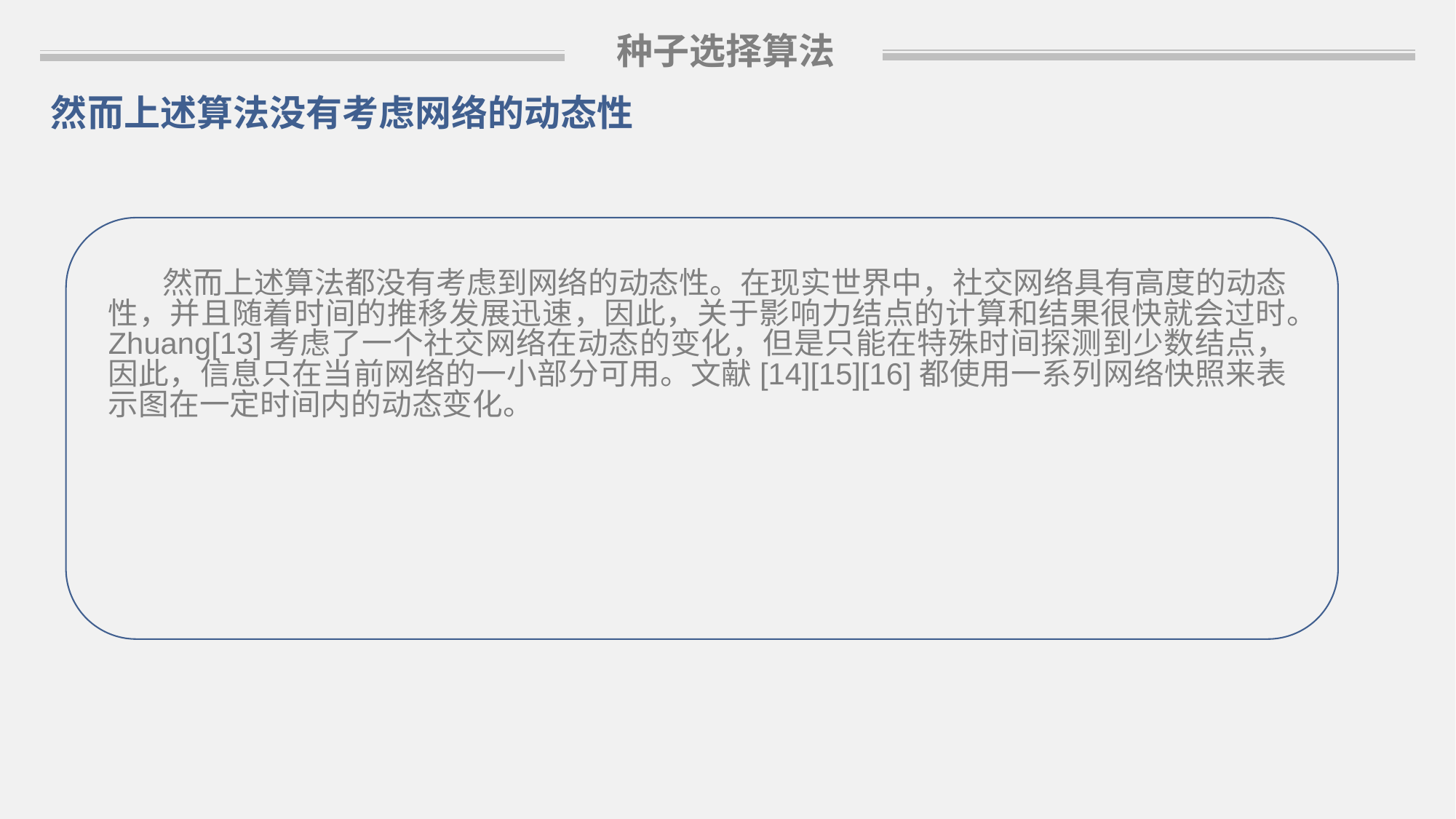

种子选择算法
然而上述算法没有考虑网络的动态性

       然而上述算法都没有考虑到网络的动态性。在现实世界中，社交网络具有高度的动态性，并且随着时间的推移发展迅速，因此，关于影响力结点的计算和结果很快就会过时。Zhuang[13]考虑了一个社交网络在动态的变化，但是只能在特殊时间探测到少数结点，因此，信息只在当前网络的一小部分可用。文献[14][15][16]都使用一系列网络快照来表示图在一定时间内的动态变化。